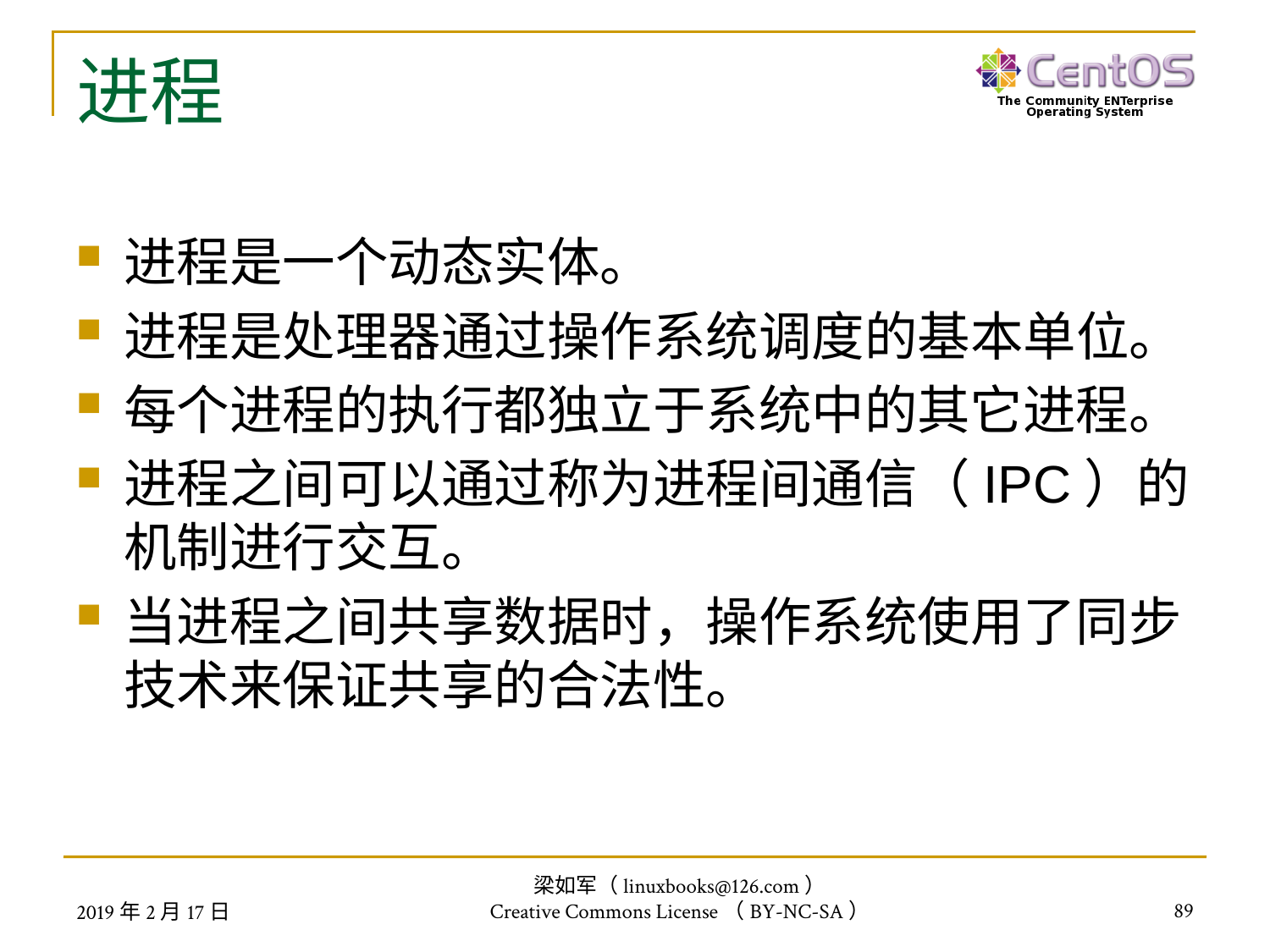

# 进程
进程是一个动态实体。
进程是处理器通过操作系统调度的基本单位。
每个进程的执行都独立于系统中的其它进程。
进程之间可以通过称为进程间通信（IPC）的机制进行交互。
当进程之间共享数据时，操作系统使用了同步技术来保证共享的合法性。
梁如军（linuxbooks@126.com）
Creative Commons License（BY-NC-SA）
2019年2月17日
89